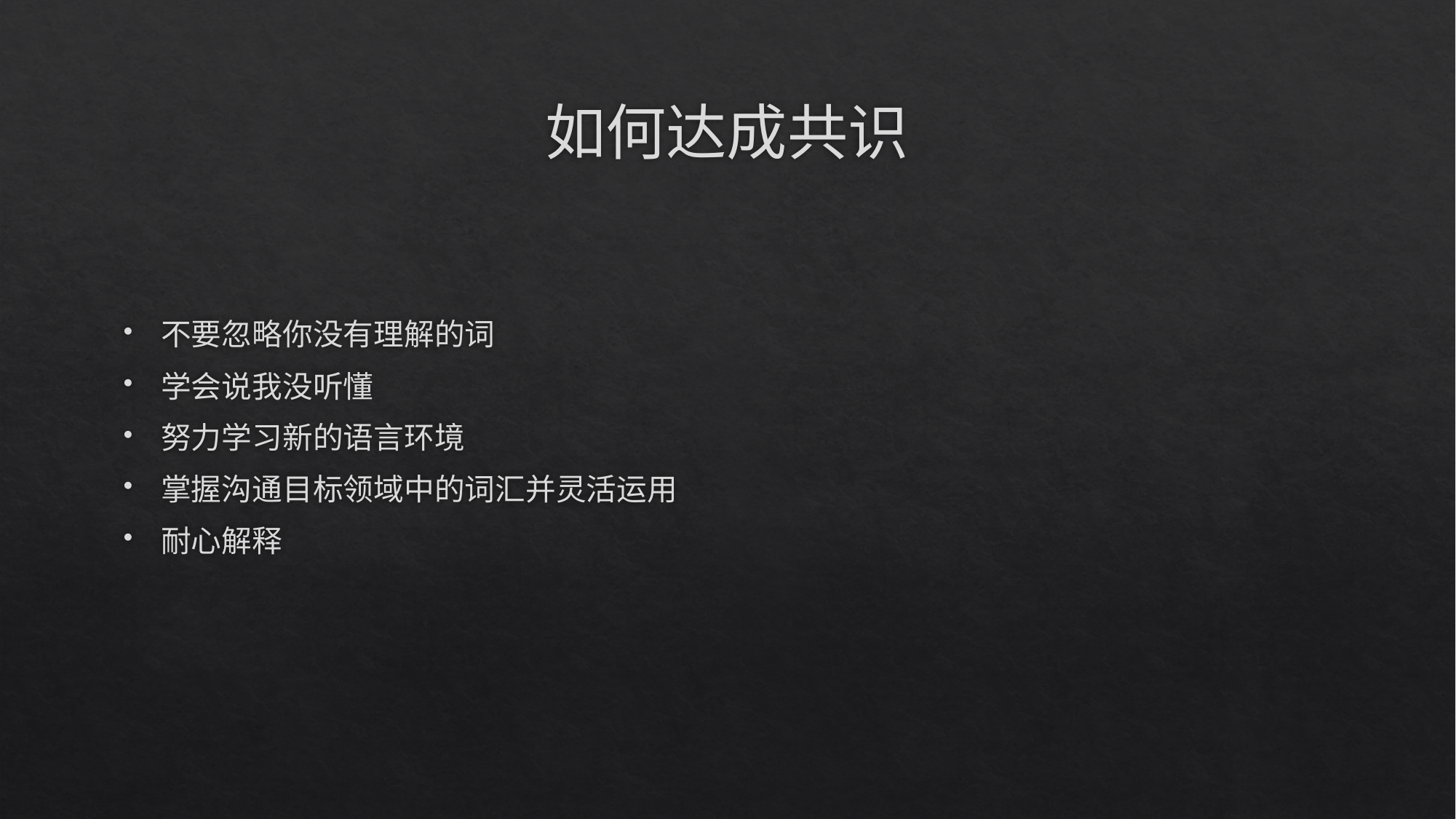

# 如何达成共识

不要忽略你没有理解的词
学会说我没听懂
努力学习新的语言环境
掌握沟通目标领域中的词汇并灵活运用
耐心解释